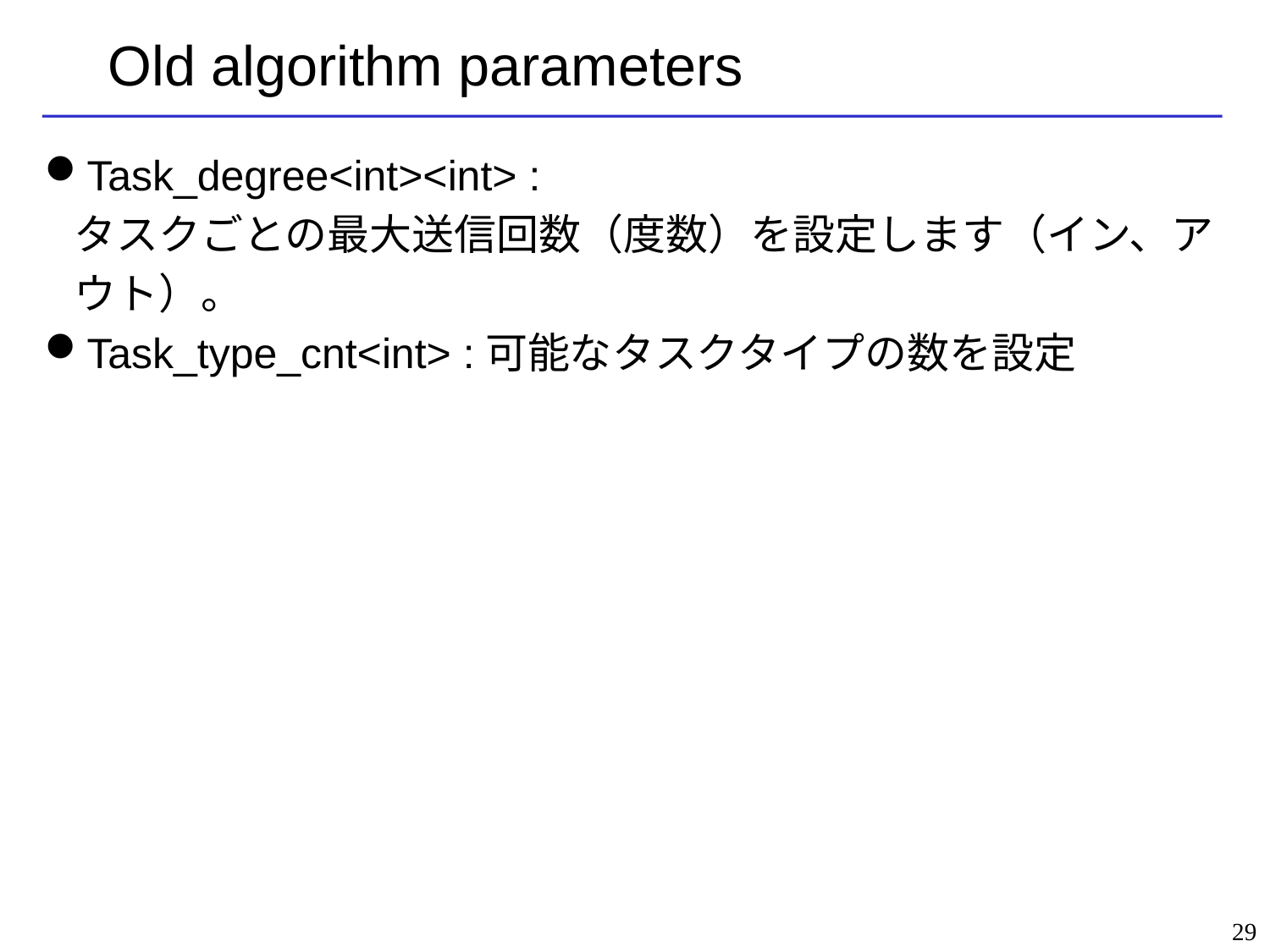

# Old algorithm parameters
Task_degree<int><int> :
  タスクごとの最大送信回数（度数）を設定します（イン、ア
  ウト）。
Task_type_cnt<int> :可能なタスクタイプの数を設定
29